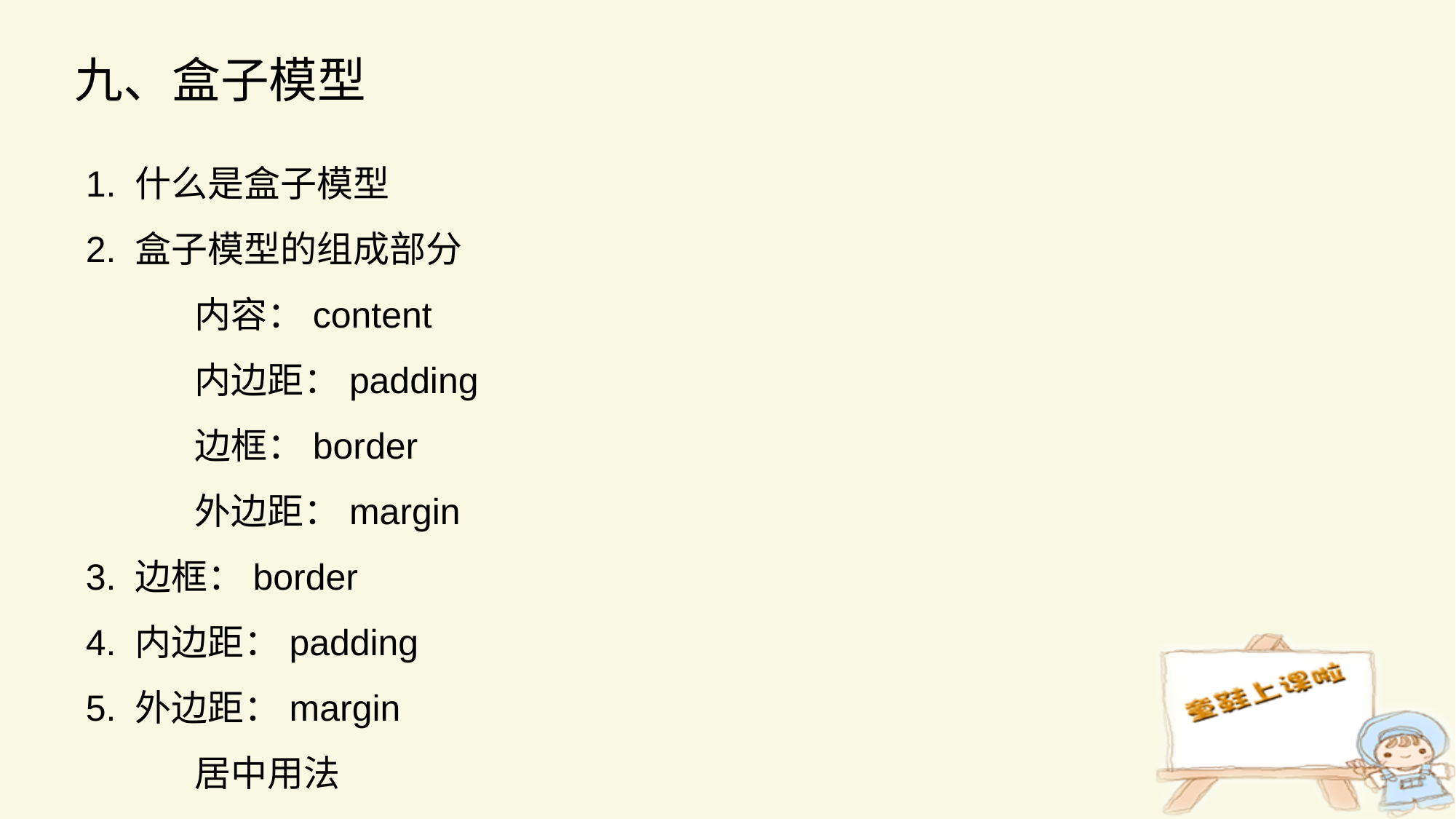

九、盒子模型
1. 什么是盒子模型
2. 盒子模型的组成部分
	内容：content
	内边距：padding
	边框：border
	外边距：margin
3. 边框：border
4. 内边距：padding
5. 外边距：margin
	居中用法